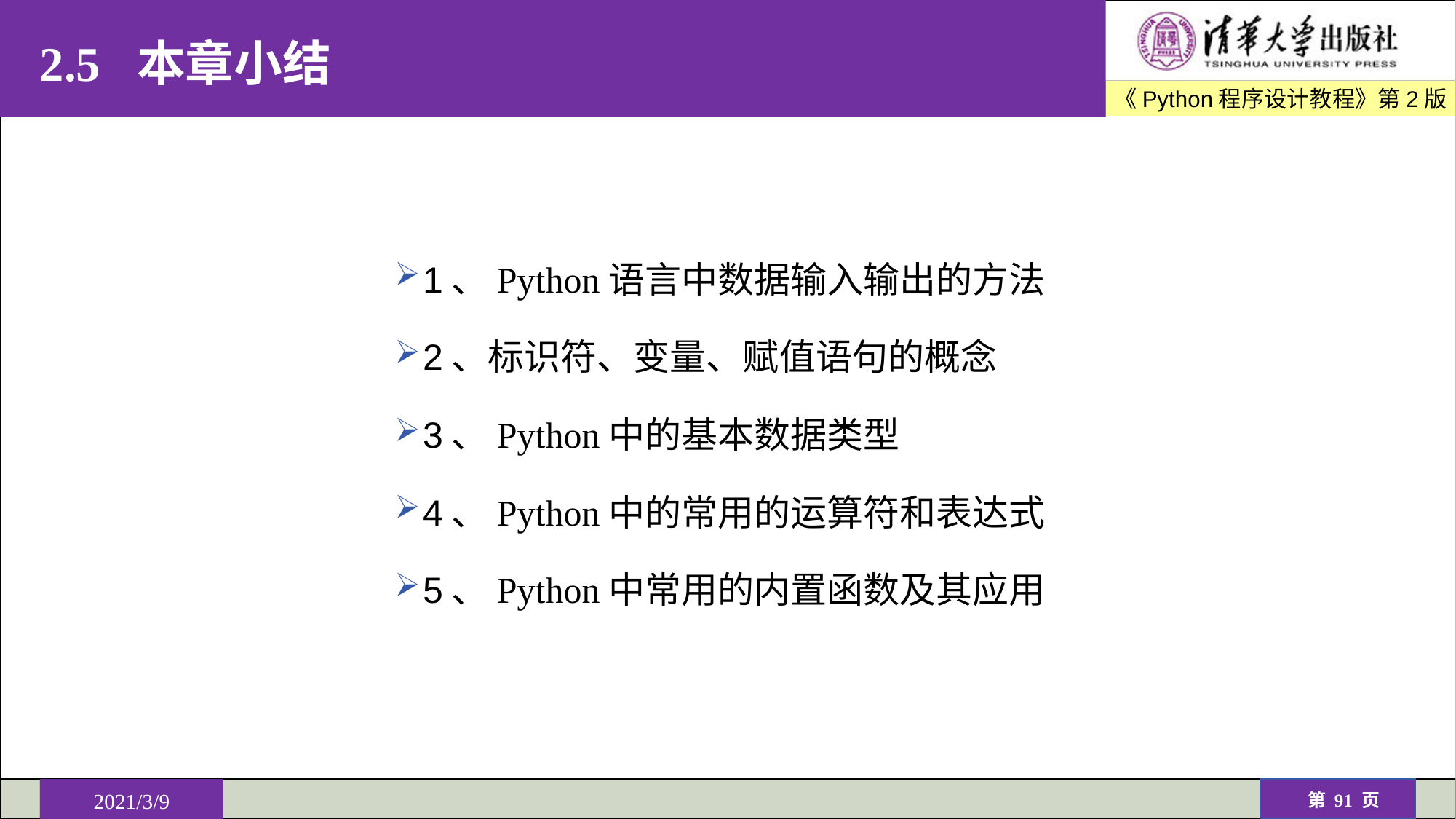

# 2.5  本章小结
1、Python语言中数据输入输出的方法
2、标识符、变量、赋值语句的概念
3、Python中的基本数据类型
4、Python中的常用的运算符和表达式
5、Python中常用的内置函数及其应用